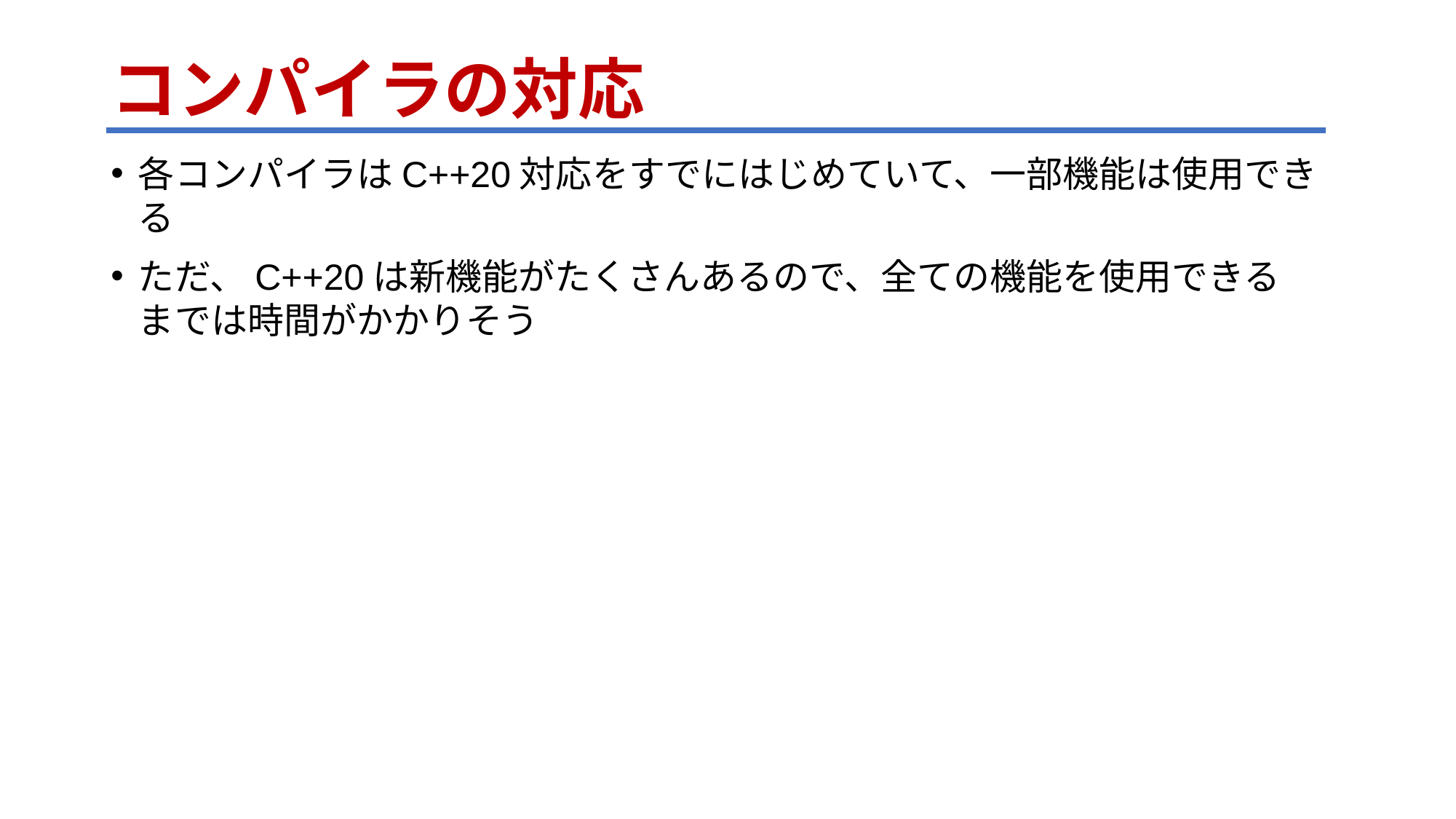

# コンパイラの対応
各コンパイラはC++20対応をすでにはじめていて、一部機能は使用できる
ただ、C++20は新機能がたくさんあるので、全ての機能を使用できる
までは時間がかかりそう